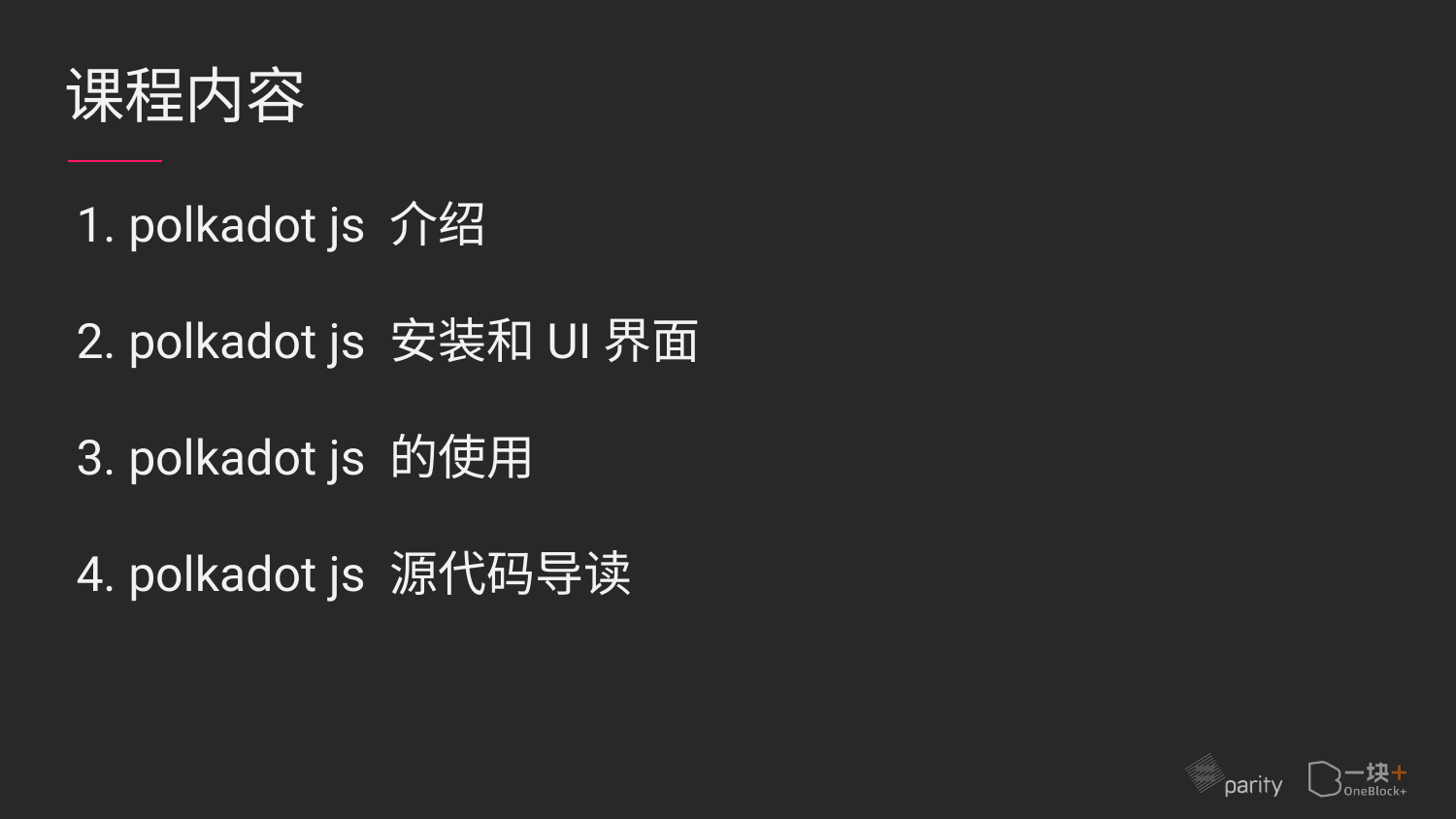

课程内容
1. polkadot js 介绍

2. polkadot js 安装和UI界面

3. polkadot js 的使用

4. polkadot js 源代码导读